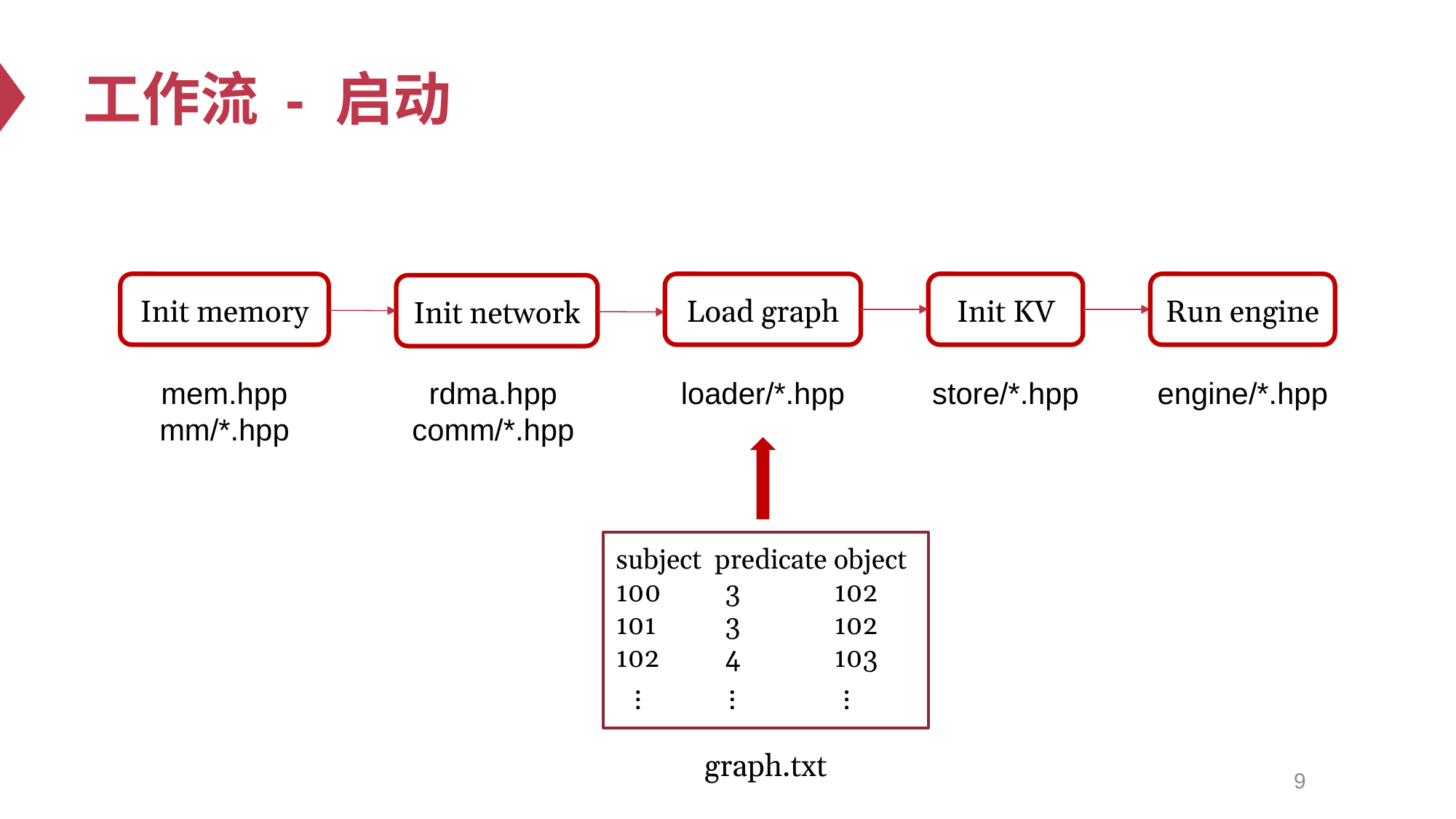

# 工作流 - 启动

Init KV

Run engine

Load graph

Init memory

Init network
loader/*.hpp
store/*.hpp
engine/*.hpp
mem.hpp
mm/*.hpp
rdma.hpp
comm/*.hpp

subject  predicate object
100	3	102
101	3	102
102	4	103

.
.
.
.
.
.
.
.
.
graph.txt
9